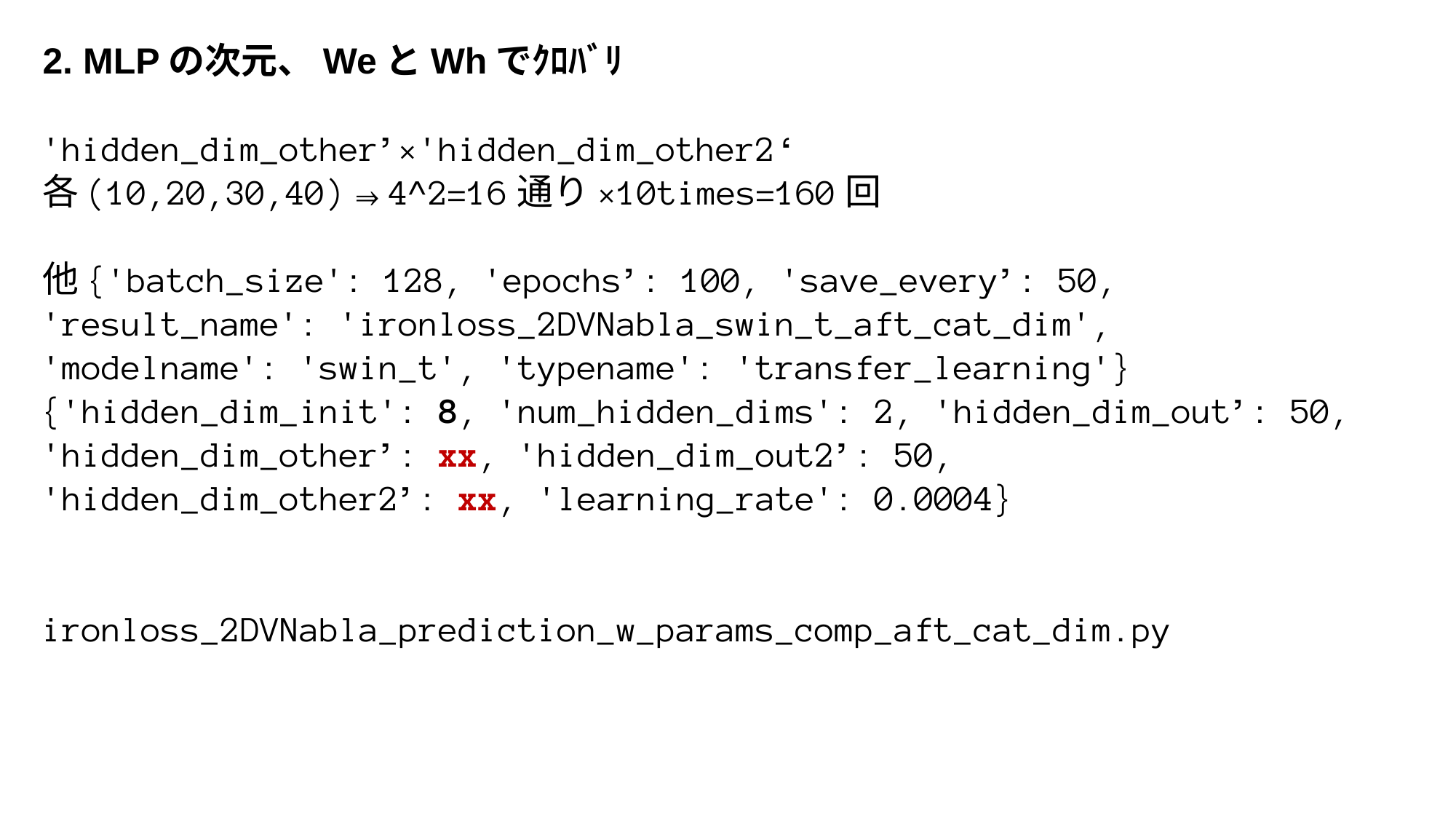

2. MLPの次元、WeとWhでｸﾛﾊﾞﾘ

'hidden_dim_other’×'hidden_dim_other2‘
各(10,20,30,40)⇒4^2=16通り×10times=160回

他{'batch_size': 128, 'epochs’: 100, 'save_every’: 50, 'result_name': 'ironloss_2DVNabla_swin_t_aft_cat_dim', 'modelname': 'swin_t', 'typename': 'transfer_learning'}
{'hidden_dim_init': 8, 'num_hidden_dims': 2, 'hidden_dim_out’: 50, 'hidden_dim_other’: xx, 'hidden_dim_out2’: 50, 'hidden_dim_other2’: xx, 'learning_rate': 0.0004}

ironloss_2DVNabla_prediction_w_params_comp_aft_cat_dim.py